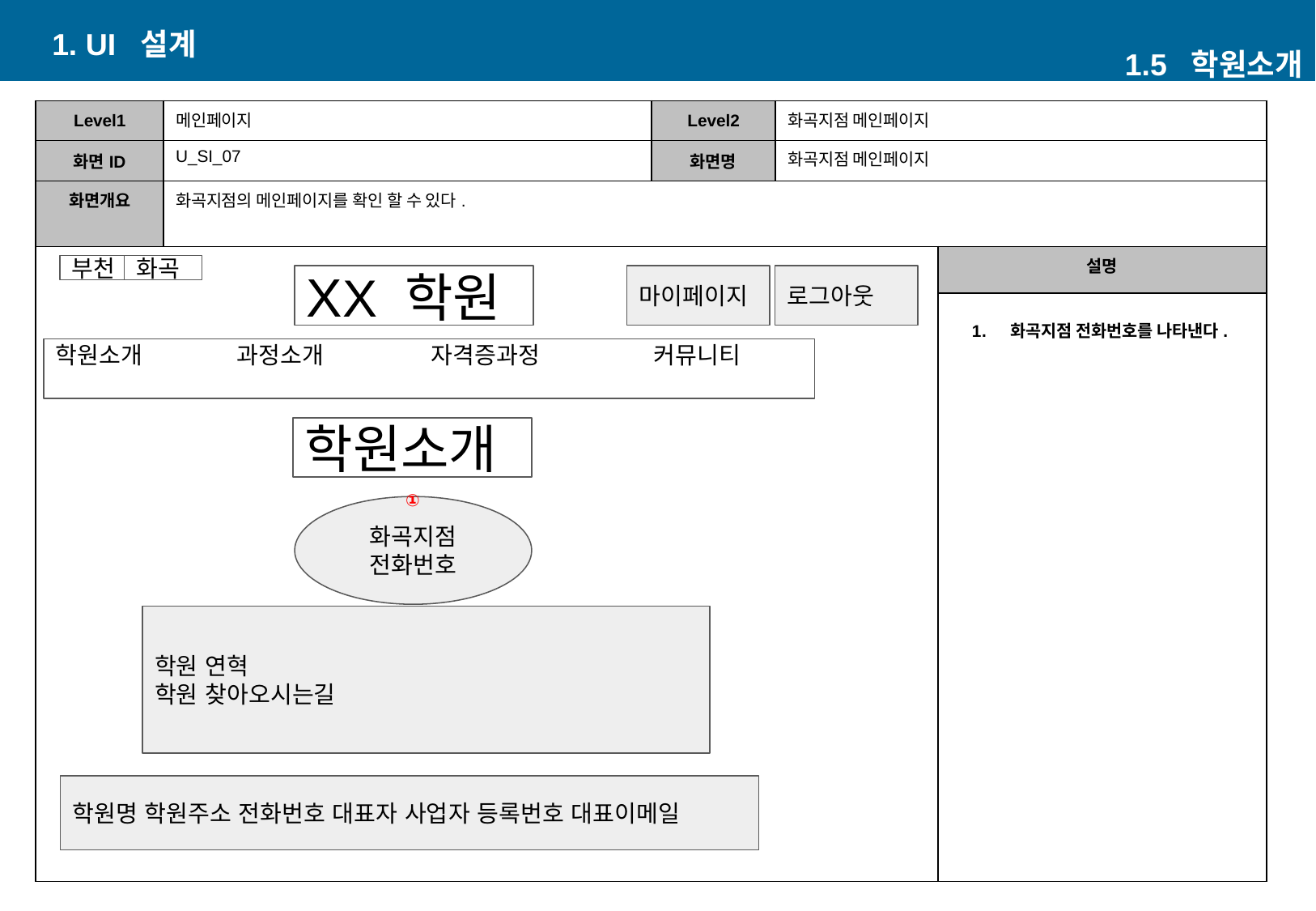

1. UI  설계
1.5  학원소개
| Level1 | 메인페이지 | Level2 | 화곡지점 메인페이지 |  |
| --- | --- | --- | --- | --- |
| 화면ID | U\_SI\_07 | 화면명 | 화곡지점 메인페이지 |  |
| 화면개요 | 화곡지점의 메인페이지를 확인 할 수 있다. |  |  |  |
| ③ ① |  |  |  | 설명 |
|  |  |  |  | 화곡지점 전화번호를 나타낸다. |
부천
화곡
XX 학원
마이페이지
로그아웃
학원소개              과정소개                자격증과정                 커뮤니티
학원소개
①
화곡지점
전화번호
학원 연혁
학원 찾아오시는길
학원명 학원주소 전화번호 대표자 사업자 등록번호 대표이메일